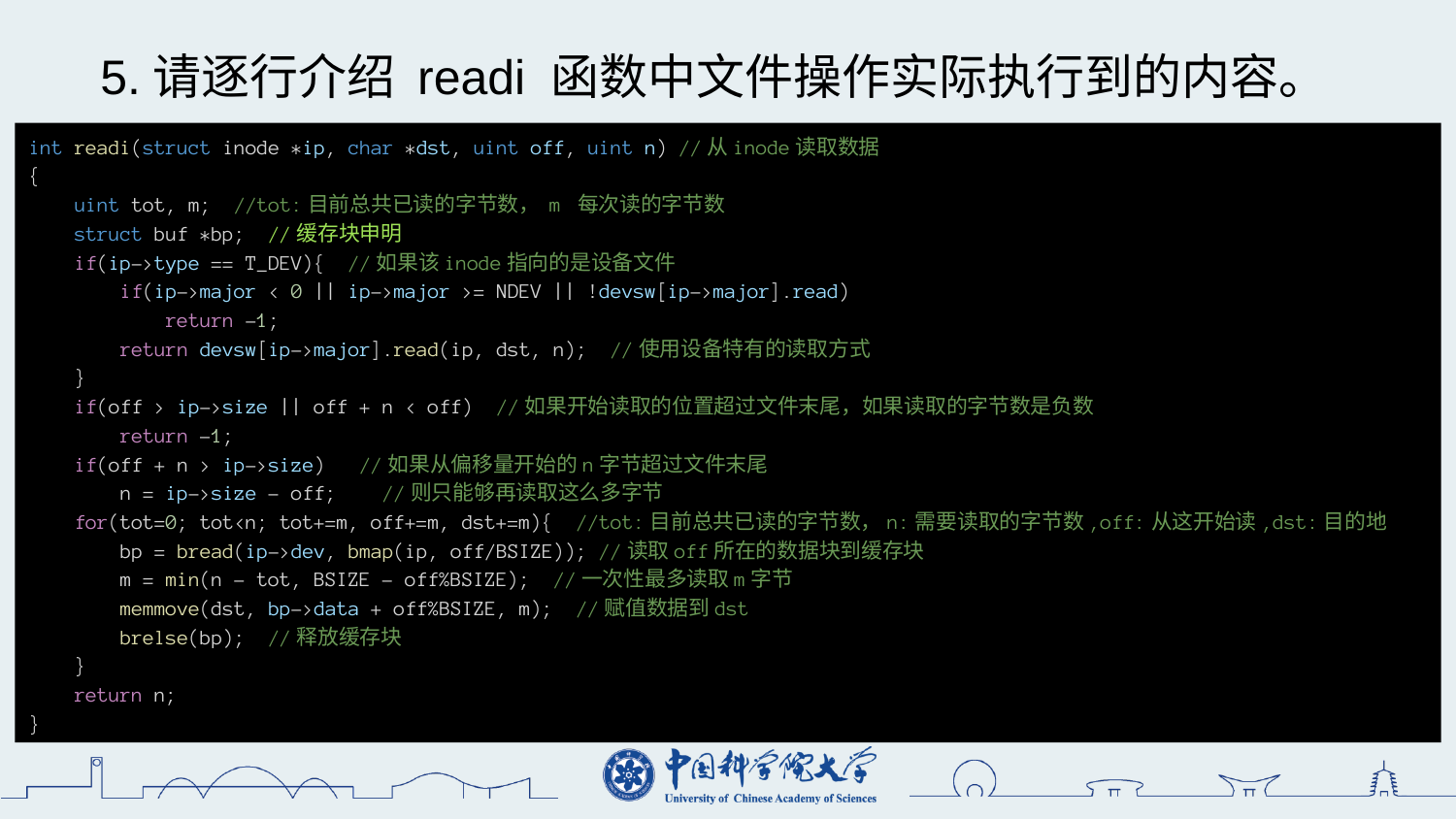

5.请逐行介绍 readi 函数中文件操作实际执行到的内容。
int readi(struct inode *ip, char *dst, uint off, uint n) //从inode读取数据
{
    uint tot, m;  //tot:目前总共已读的字节数， m 每次读的字节数
    struct buf *bp;  //缓存块申明
    if(ip->type == T_DEV){  //如果该inode指向的是设备文件
        if(ip->major < 0 || ip->major >= NDEV || !devsw[ip->major].read)
            return -1;
        return devsw[ip->major].read(ip, dst, n);  //使用设备特有的读取方式
    }
    if(off > ip->size || off + n < off)  //如果开始读取的位置超过文件末尾，如果读取的字节数是负数
        return -1;
    if(off + n > ip->size)   //如果从偏移量开始的n字节超过文件末尾
        n = ip->size - off;    //则只能够再读取这么多字节
    for(tot=0; tot<n; tot+=m, off+=m, dst+=m){  //tot:目前总共已读的字节数，n:需要读取的字节数,off:从这开始读,dst:目的地
        bp = bread(ip->dev, bmap(ip, off/BSIZE)); //读取off所在的数据块到缓存块
        m = min(n - tot, BSIZE - off%BSIZE);  //一次性最多读取m字节
        memmove(dst, bp->data + off%BSIZE, m);  //赋值数据到dst
        brelse(bp);  //释放缓存块
    }
    return n;
}